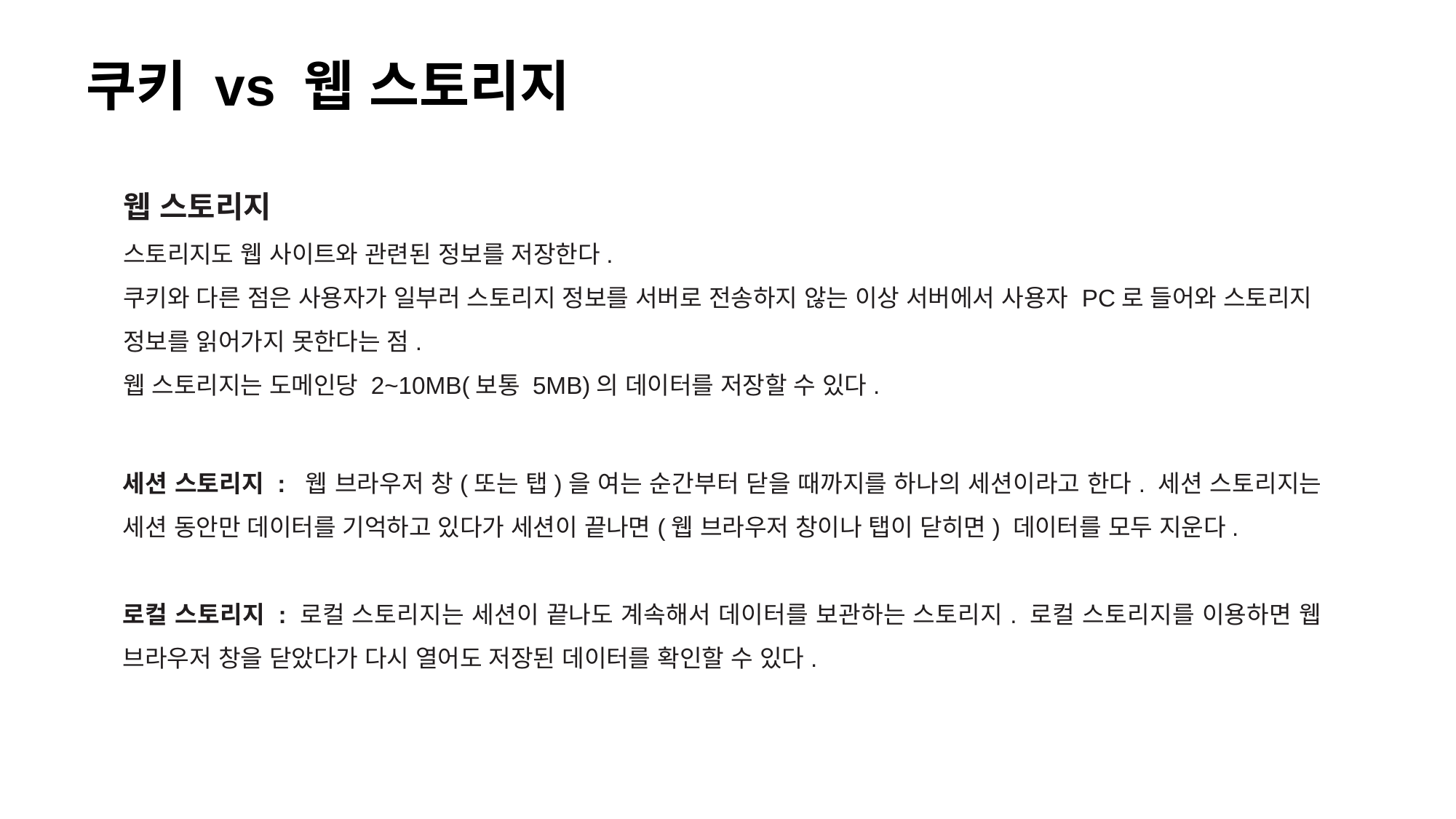

# 쿠키 vs 웹 스토리지
웹 스토리지
스토리지도 웹 사이트와 관련된 정보를 저장한다.
쿠키와 다른 점은 사용자가 일부러 스토리지 정보를 서버로 전송하지 않는 이상 서버에서 사용자 PC로 들어와 스토리지 정보를 읽어가지 못한다는 점.
웹 스토리지는 도메인당 2~10MB(보통 5MB)의 데이터를 저장할 수 있다.

세션 스토리지 :  웹 브라우저 창(또는 탭)을 여는 순간부터 닫을 때까지를 하나의 세션이라고 한다. 세션 스토리지는 세션 동안만 데이터를 기억하고 있다가 세션이 끝나면(웹 브라우저 창이나 탭이 닫히면) 데이터를 모두 지운다.

로컬 스토리지 : 로컬 스토리지는 세션이 끝나도 계속해서 데이터를 보관하는 스토리지. 로컬 스토리지를 이용하면 웹 브라우저 창을 닫았다가 다시 열어도 저장된 데이터를 확인할 수 있다.